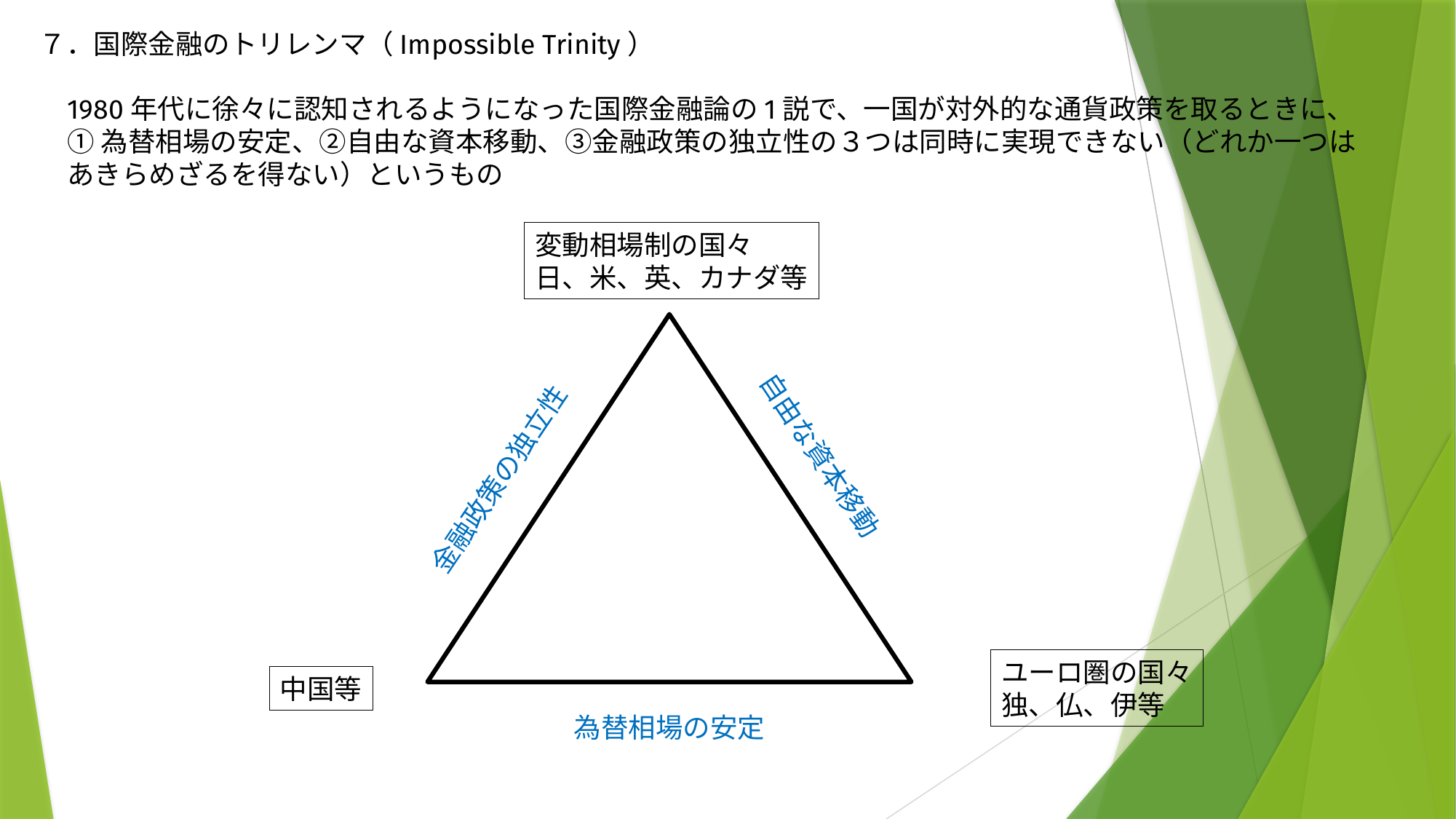

７．国際金融のトリレンマ（Impossible Trinity）
1980年代に徐々に認知されるようになった国際金融論の1説で、一国が対外的な通貨政策を取るときに、
①為替相場の安定、②自由な資本移動、③金融政策の独立性の３つは同時に実現できない（どれか一つは
あきらめざるを得ない）というもの
変動相場制の国々
日、米、英、カナダ等

自由な資本移動
金融政策の独立性
ユーロ圏の国々
独、仏、伊等
中国等
為替相場の安定